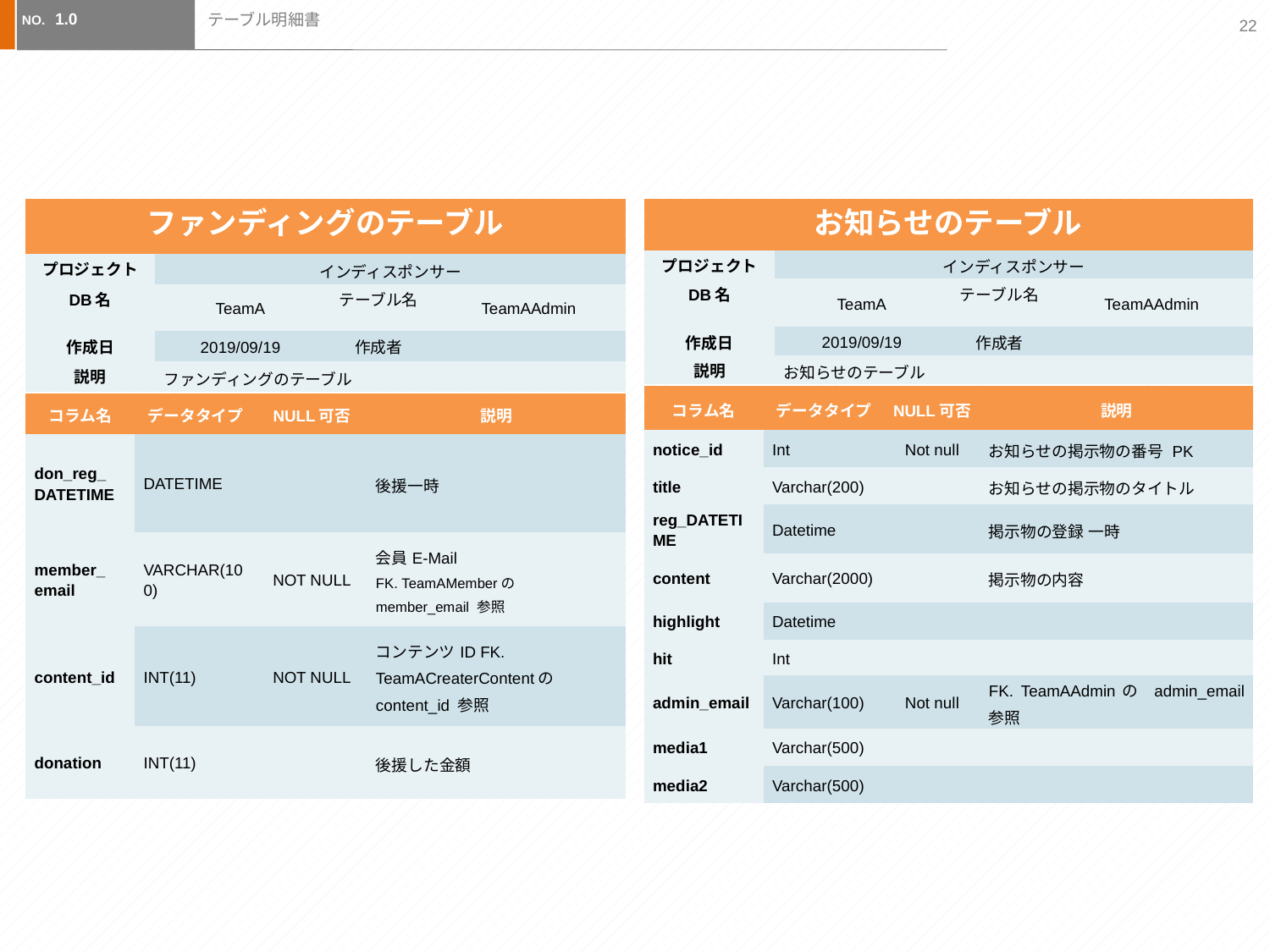

22
1.0
# テーブル明細書
| ファンディングのテーブル |  |  |  |
| --- | --- | --- | --- |
| プロジェクト | インディスポンサー |  |  |
| DB名 | TeamA | テーブル名 | TeamAAdmin |
| 作成日 | 2019/09/19 | 作成者 |  |
| 説明 | ファンディングのテーブル |  |  |
| お知らせのテーブル |  |  |  |
| --- | --- | --- | --- |
| プロジェクト | インディスポンサー |  |  |
| DB名 | TeamA | テーブル名 | TeamAAdmin |
| 作成日 | 2019/09/19 | 作成者 |  |
| 説明 | お知らせのテーブル |  |  |
| コラム名 | データタイプ | NULL可否 | 説明 |
| --- | --- | --- | --- |
| notice\_id | Int | Not null | お知らせの掲示物の番号 PK |
| title | Varchar(200) |  | お知らせの掲示物のタイトル |
| reg\_DATETIME | Datetime |  | 掲示物の登録 一時 |
| content | Varchar(2000) |  | 掲示物の内容 |
| highlight | Datetime |  |  |
| hit | Int |  |  |
| admin\_email | Varchar(100) | Not null | FK. TeamAAdminの admin\_email 参照 |
| media1 | Varchar(500) |  |  |
| media2 | Varchar(500) |  |  |
| コラム名 | データタイプ | NULL可否 | 説明 |
| --- | --- | --- | --- |
| don\_reg\_ DATETIME | DATETIME |  | 後援一時 |
| member\_ email | VARCHAR(100) | NOT NULL | 会員E-Mail FK. TeamAMemberの member\_email 参照 |
| content\_id | INT(11) | NOT NULL | コンテンツID FK. TeamACreaterContentの content\_id 参照 |
| donation | INT(11) |  | 後援した金額 |